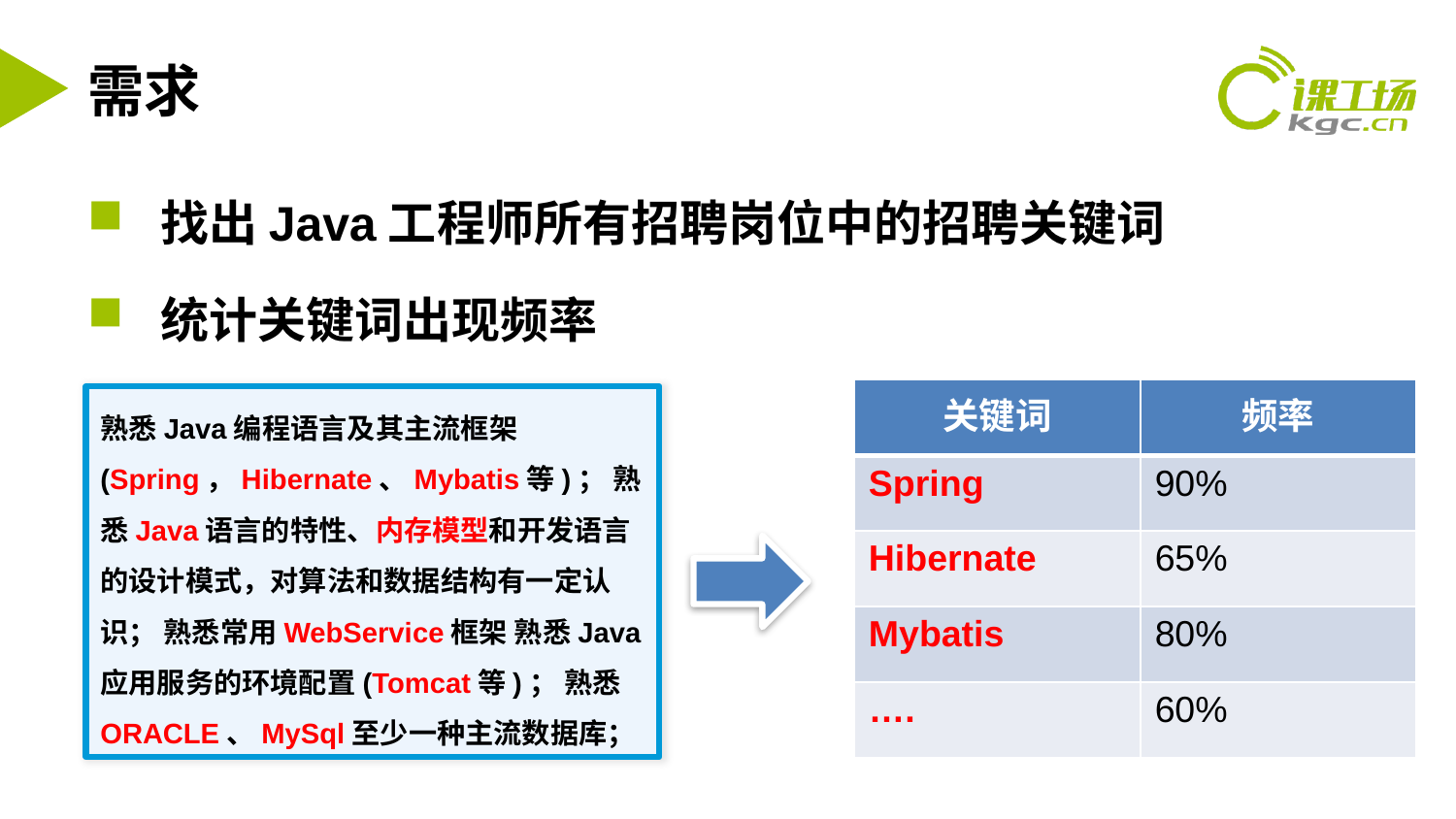

# 需求
找出Java工程师所有招聘岗位中的招聘关键词
统计关键词出现频率
| 关键词 | 频率 |
| --- | --- |
| Spring | 90% |
| Hibernate | 65% |
| Mybatis | 80% |
| …. | 60% |
熟悉Java编程语言及其主流框架(Spring，Hibernate、Mybatis等)； 熟悉Java语言的特性、内存模型和开发语言的设计模式，对算法和数据结构有一定认识； 熟悉常用WebService框架 熟悉Java应用服务的环境配置(Tomcat等)； 熟悉ORACLE、MySql至少一种主流数据库；